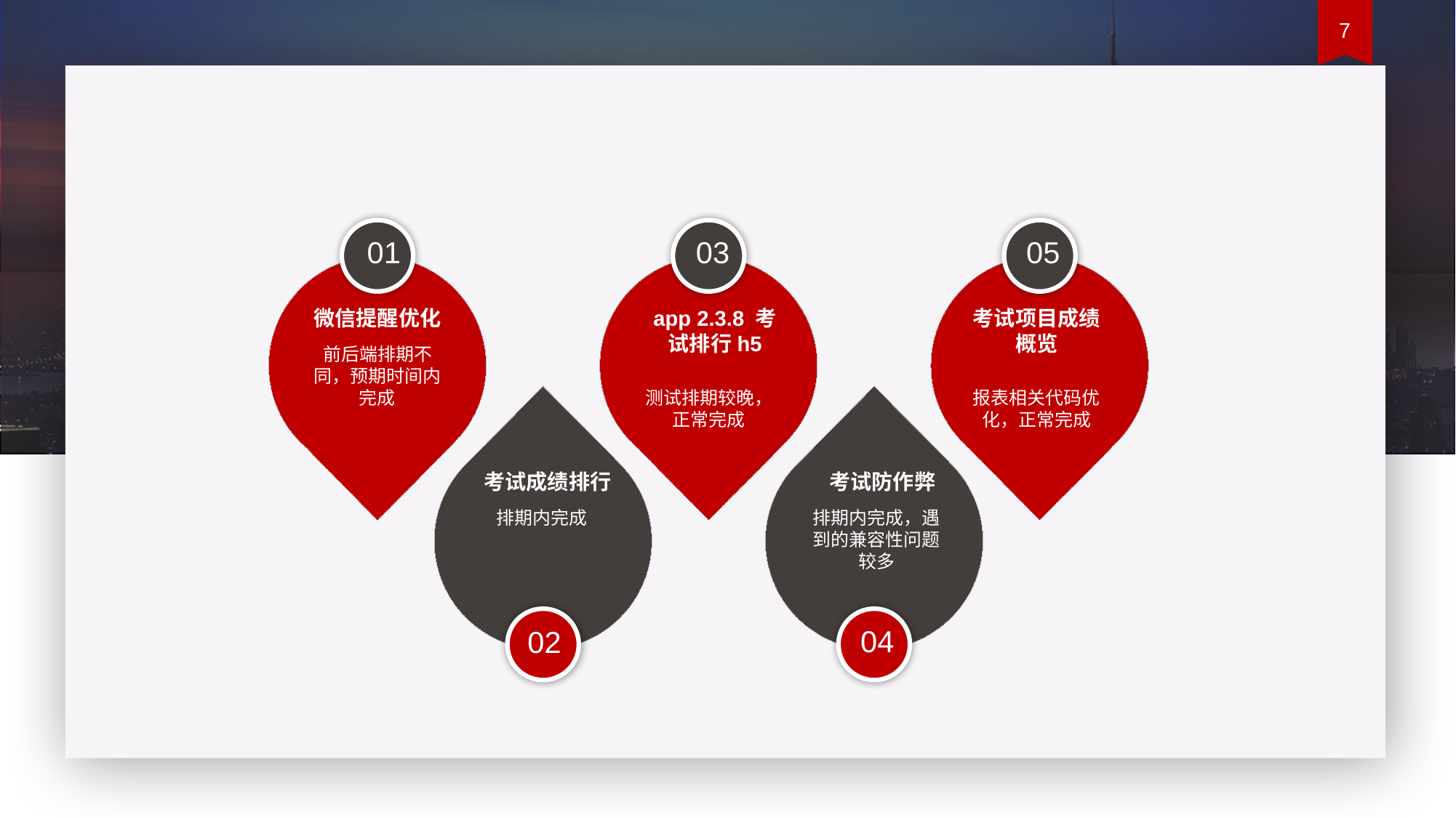

01

微信提醒优化
前后端排期不同，预期时间内完成

03

app 2.3.8 考试排行h5

测试排期较晚，正常完成

05

考试项目成绩概览

报表相关代码优化，正常完成

考试成绩排行
排期内完成

02

考试防作弊
排期内完成，遇到的兼容性问题较多

04